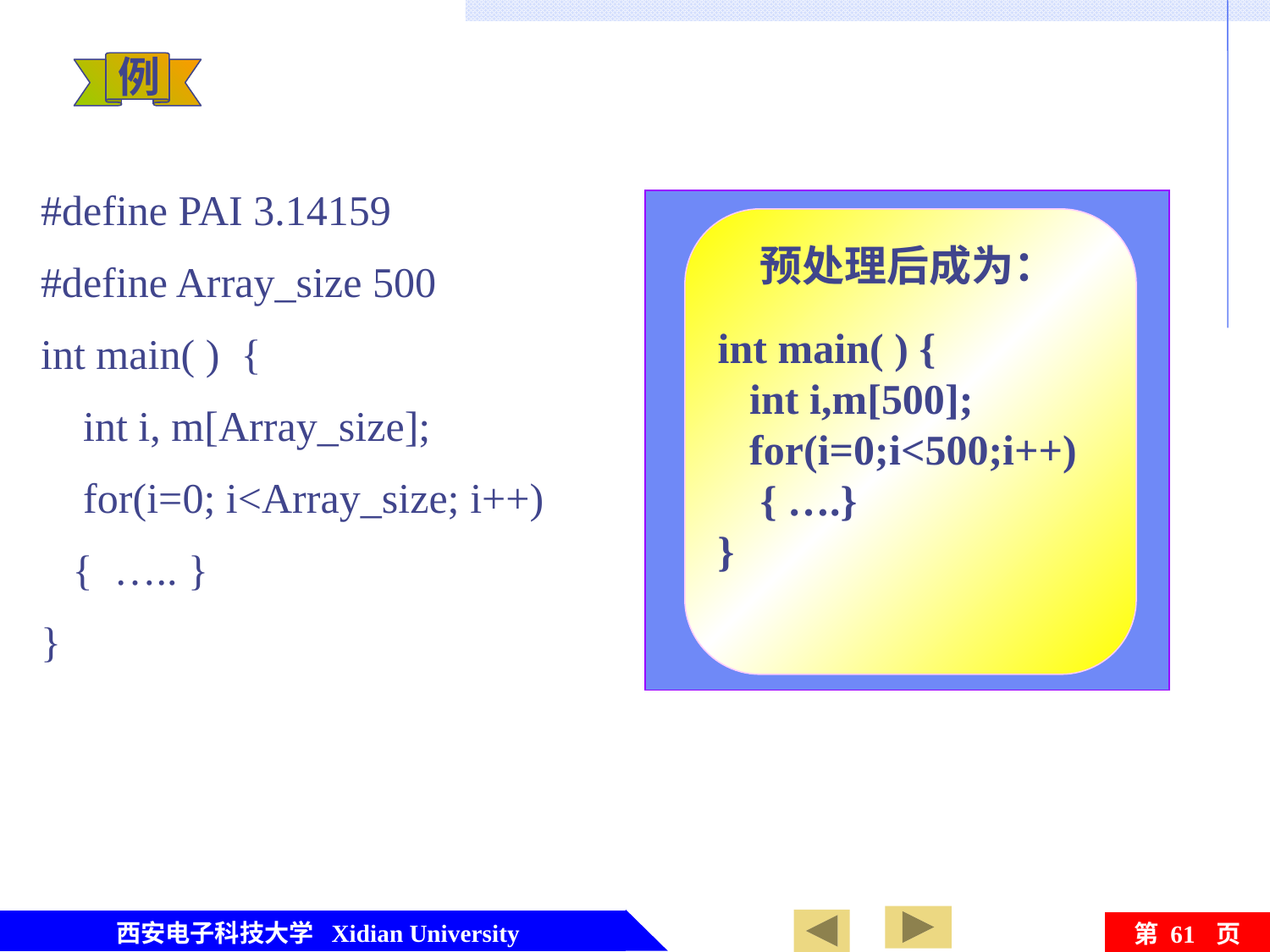

例
#define PAI 3.14159
#define Array_size 500
int main( )  {
    int i, m[Array_size];
    for(i=0; i<Array_size; i++)
   {  ….. }
}

预处理后成为：
int main( ) {
   int i,m[500];
   for(i=0;i<500;i++)
    { ….}
}